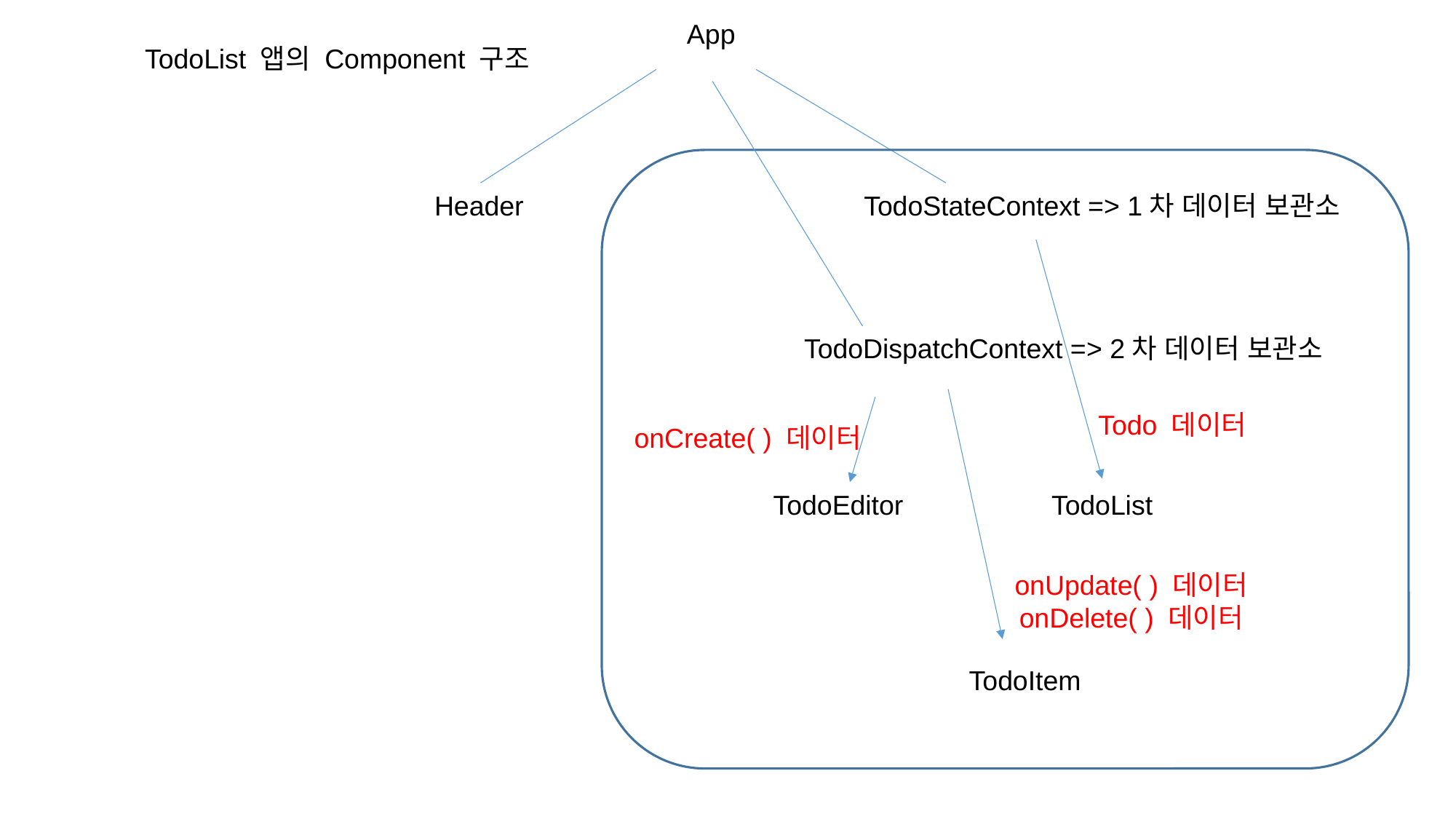

App
TodoList 앱의 Component 구조

Header
TodoStateContext => 1차 데이터 보관소
TodoDispatchContext => 2차 데이터 보관소
Todo 데이터
onCreate( ) 데이터
TodoEditor
TodoList
onUpdate( ) 데이터
onDelete( ) 데이터
TodoItem